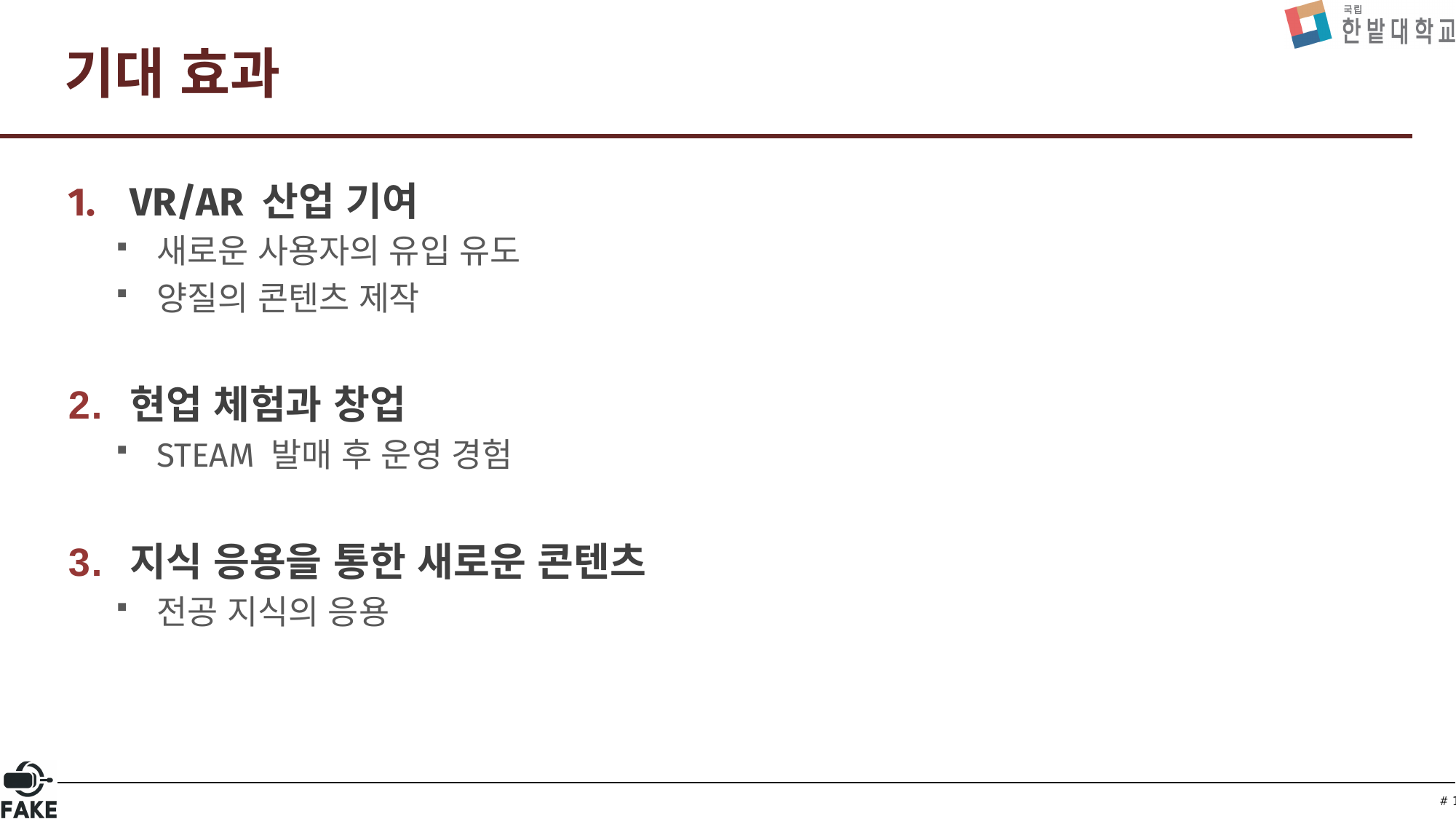

# 기대 효과
VR/AR 산업 기여
새로운 사용자의 유입 유도
양질의 콘텐츠 제작

현업 체험과 창업
STEAM 발매 후 운영 경험

지식 응용을 통한 새로운 콘텐츠
전공 지식의 응용